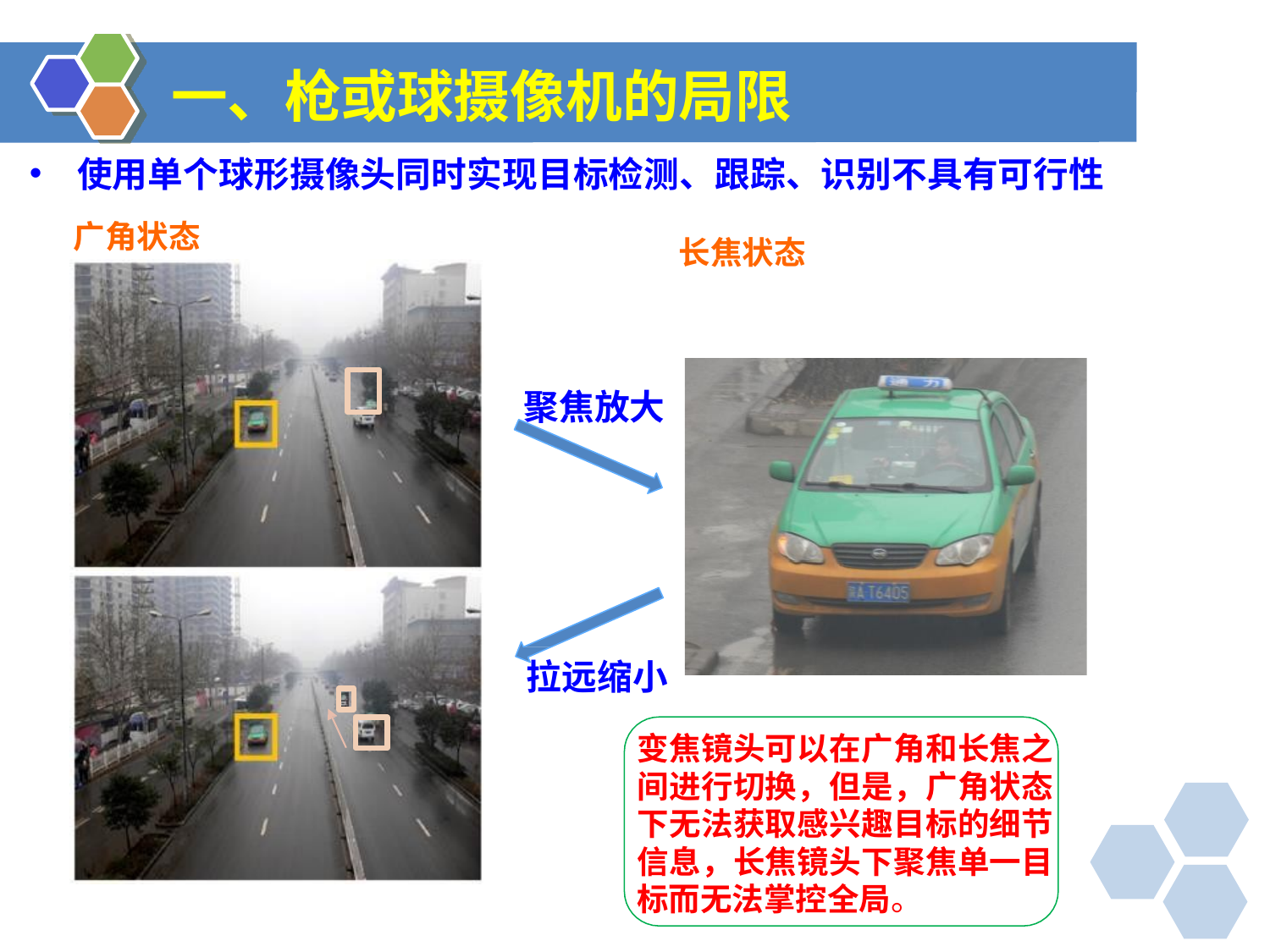

# 一、枪或球摄像机的局限
使用单个球形摄像头同时实现目标检测、跟踪、识别不具有可行性
广角状态
长焦状态

聚焦放大

拉远缩小

变焦镜头可以在广角和长焦之 间进行切换，但是，广角状态 下无法获取感兴趣目标的细节 信息，长焦镜头下聚焦单一目 标而无法掌控全局。